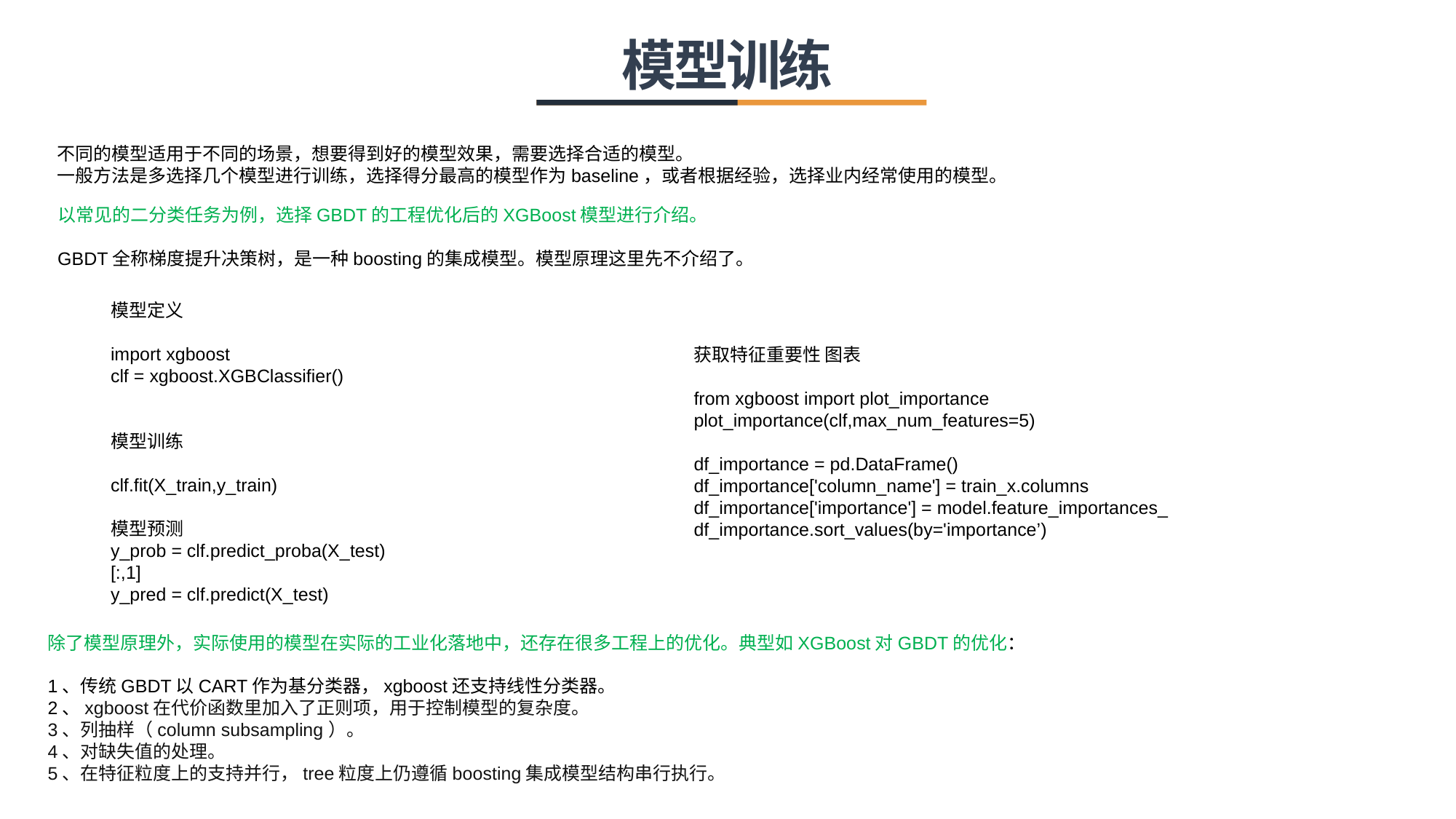

模型训练

不同的模型适用于不同的场景，想要得到好的模型效果，需要选择合适的模型。
一般方法是多选择几个模型进行训练，选择得分最高的模型作为baseline，或者根据经验，选择业内经常使用的模型。
以常见的二分类任务为例，选择GBDT的工程优化后的XGBoost模型进行介绍。

GBDT全称梯度提升决策树，是一种boosting的集成模型。模型原理这里先不介绍了。
模型定义

import xgboost
clf = xgboost.XGBClassifier()

模型训练

clf.fit(X_train,y_train)

模型预测
y_prob = clf.predict_proba(X_test)[:,1]
y_pred = clf.predict(X_test)
获取特征重要性 图表

from xgboost import plot_importance
plot_importance(clf,max_num_features=5)

df_importance = pd.DataFrame()
df_importance['column_name'] = train_x.columns
df_importance['importance'] = model.feature_importances_
df_importance.sort_values(by='importance’)
除了模型原理外，实际使用的模型在实际的工业化落地中，还存在很多工程上的优化。典型如XGBoost对GBDT的优化：

1、传统GBDT以CART作为基分类器，xgboost还支持线性分类器。
2、xgboost在代价函数里加入了正则项，用于控制模型的复杂度。
3、列抽样（column subsampling）。
4、对缺失值的处理。
5、在特征粒度上的支持并行，tree粒度上仍遵循boosting集成模型结构串行执行。